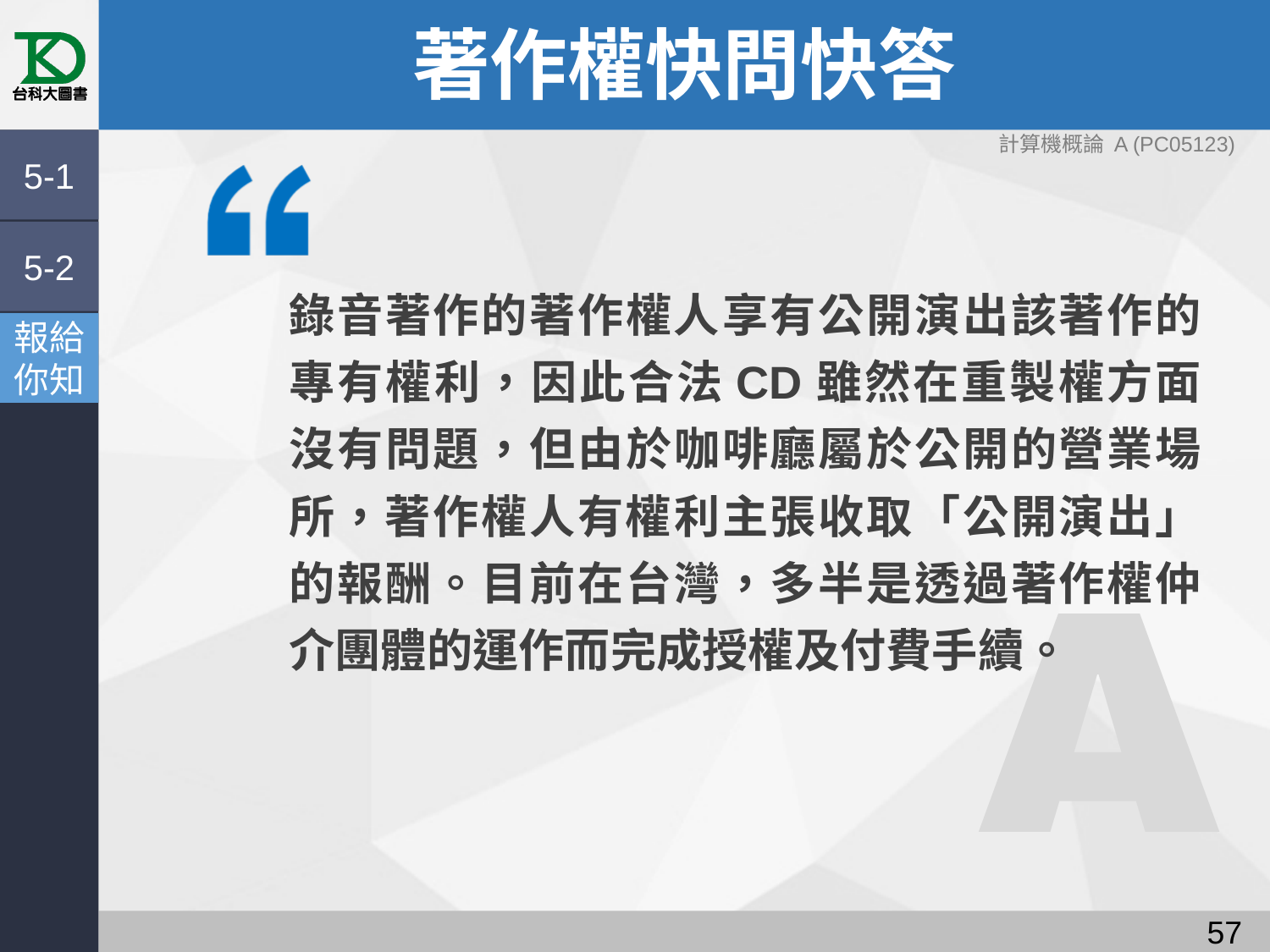

# 著作權快問快答
計算機概論 A (PC05123)
5-1
5-2
錄音著作的著作權人享有公開演出該著作的專有權利，因此合法CD雖然在重製權方面沒有問題，但由於咖啡廳屬於公開的營業場所，著作權人有權利主張收取「公開演出」的報酬。目前在台灣，多半是透過著作權仲介團體的運作而完成授權及付費手續。
報給
你知
A
57